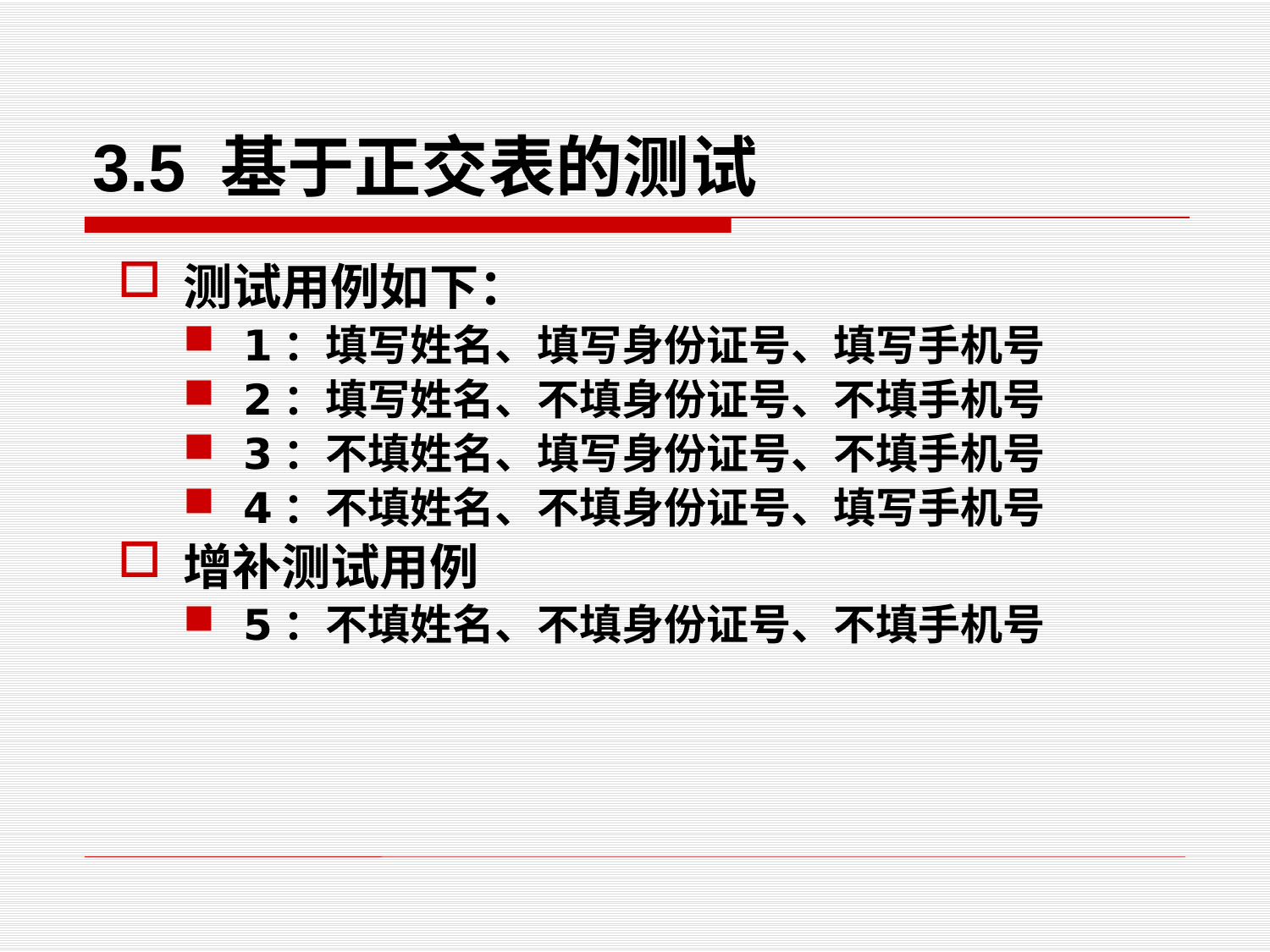

3.5 基于正交表的测试
测试用例如下：
1：填写姓名、填写身份证号、填写手机号
2：填写姓名、不填身份证号、不填手机号
3：不填姓名、填写身份证号、不填手机号
4：不填姓名、不填身份证号、填写手机号
增补测试用例
5：不填姓名、不填身份证号、不填手机号